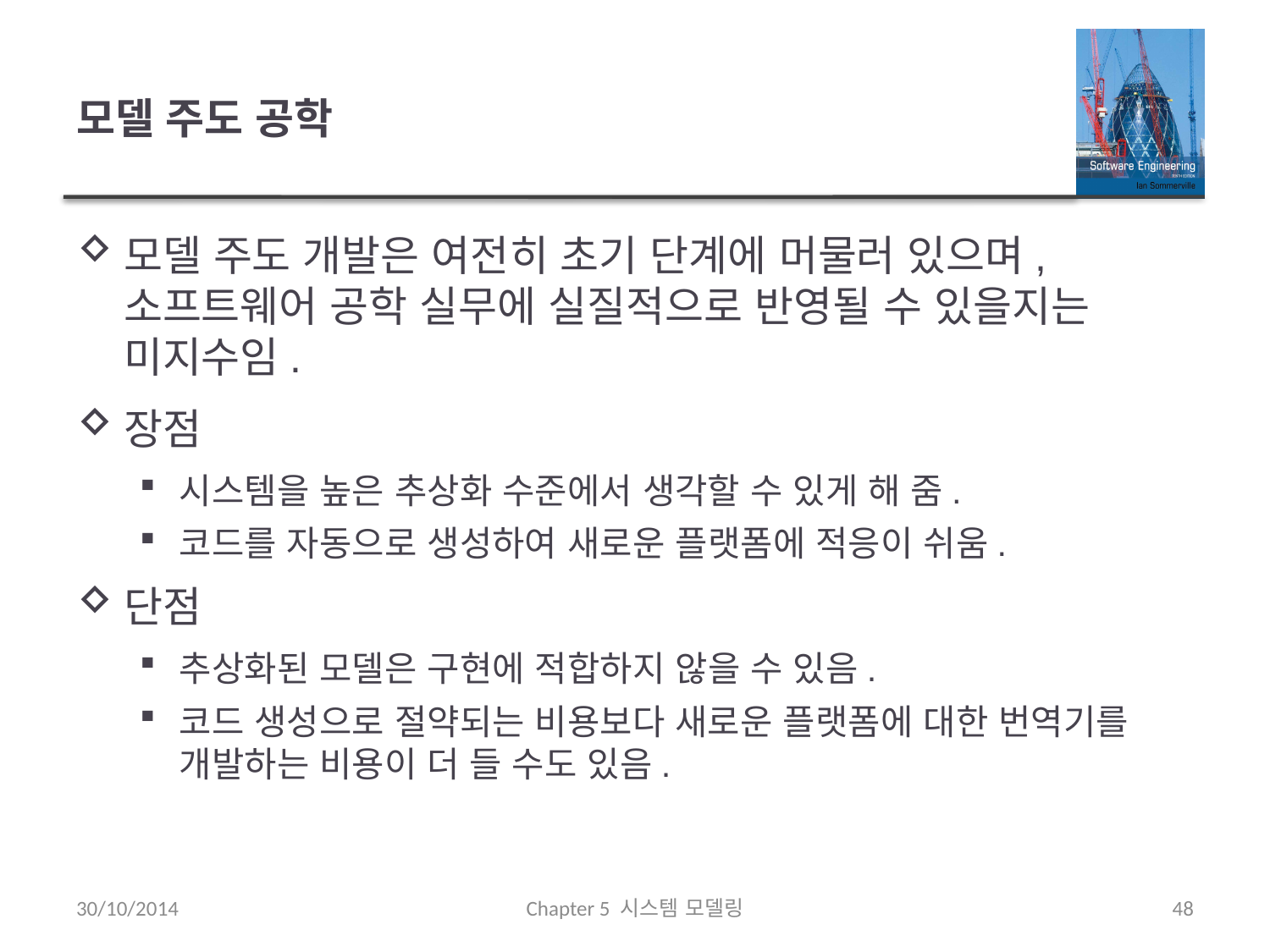

# 모델 주도 공학
모델 주도 개발은 여전히 초기 단계에 머물러 있으며, 소프트웨어 공학 실무에 실질적으로 반영될 수 있을지는 미지수임.
장점
시스템을 높은 추상화 수준에서 생각할 수 있게 해 줌.
코드를 자동으로 생성하여 새로운 플랫폼에 적응이 쉬움.
단점
추상화된 모델은 구현에 적합하지 않을 수 있음.
코드 생성으로 절약되는 비용보다 새로운 플랫폼에 대한 번역기를 개발하는 비용이 더 들 수도 있음.
30/10/2014
Chapter 5 시스템 모델링
48